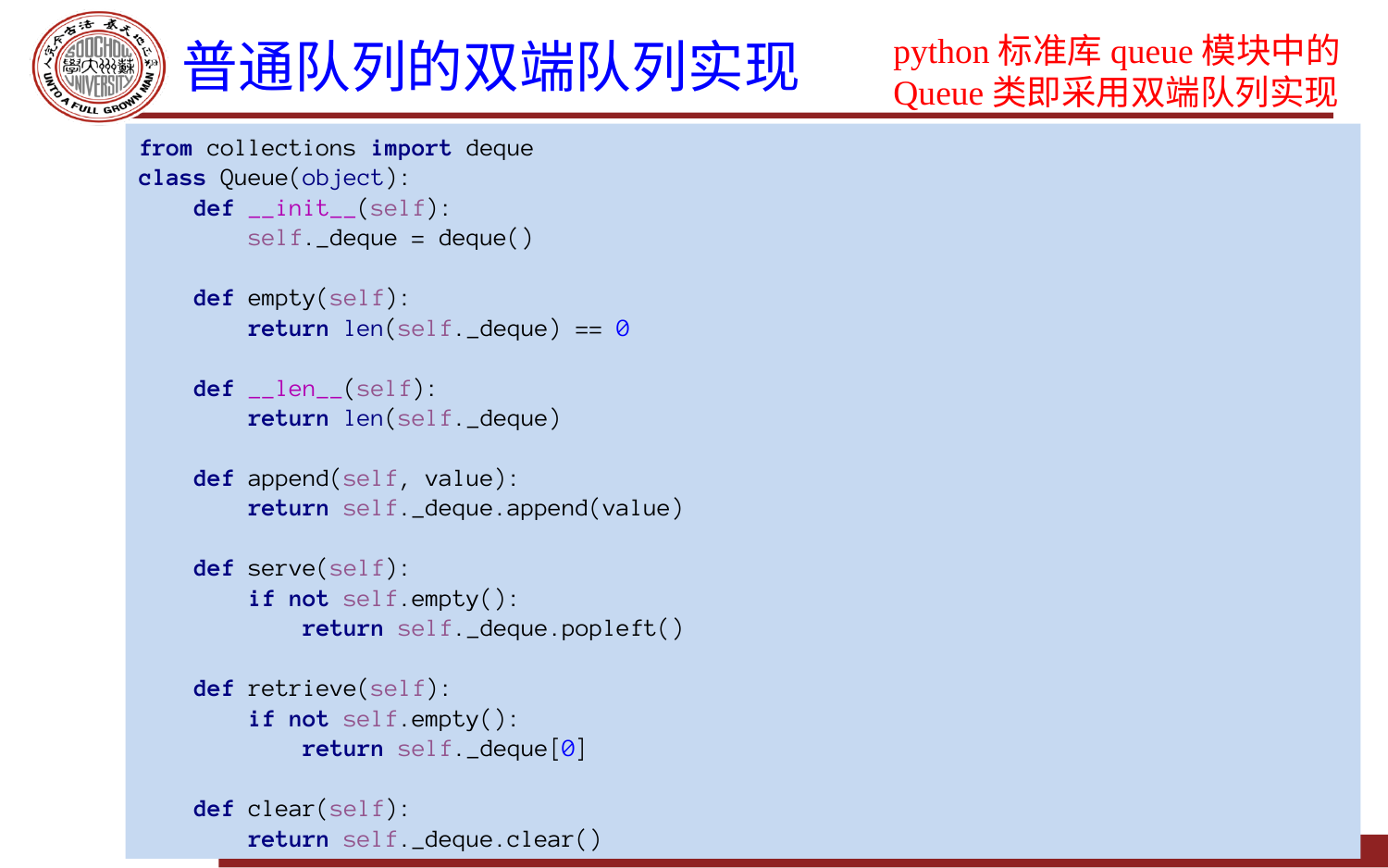

python标准库queue模块中的Queue类即采用双端队列实现
# 普通队列的双端队列实现
from collections import deque
class Queue(object):
    def __init__(self):
        self._deque = deque()
    def empty(self):
        return len(self._deque) == 0
    def __len__(self):
        return len(self._deque)
    def append(self, value):
        return self._deque.append(value)
    def serve(self):
        if not self.empty():
            return self._deque.popleft()
    def retrieve(self):
        if not self.empty():
            return self._deque[0]
    def clear(self):
        return self._deque.clear()